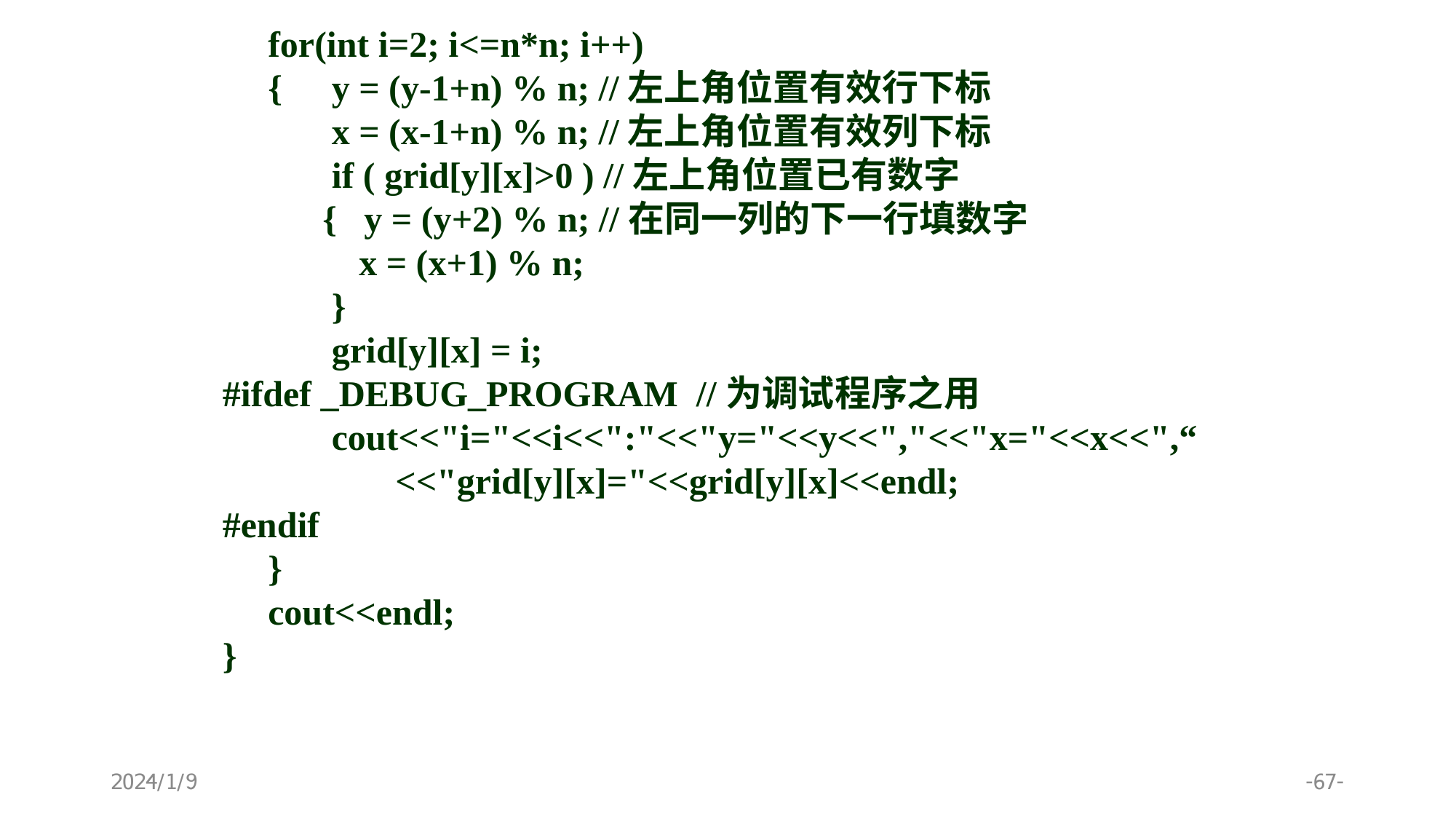

for(int i=2; i<=n*n; i++)
     {	y = (y-1+n) % n; //左上角位置有效行下标
	x = (x-1+n) % n; //左上角位置有效列下标
	if ( grid[y][x]>0 ) //左上角位置已有数字
           {   y = (y+2) % n; //在同一列的下一行填数字
 	   x = (x+1) % n;
     	}
     	grid[y][x] = i;
#ifdef _DEBUG_PROGRAM  //为调试程序之用
            cout<<"i="<<i<<":"<<"y="<<y<<","<<"x="<<x<<",“
                   <<"grid[y][x]="<<grid[y][x]<<endl;
#endif
     }
     cout<<endl;
}
2024/1/9
-67-